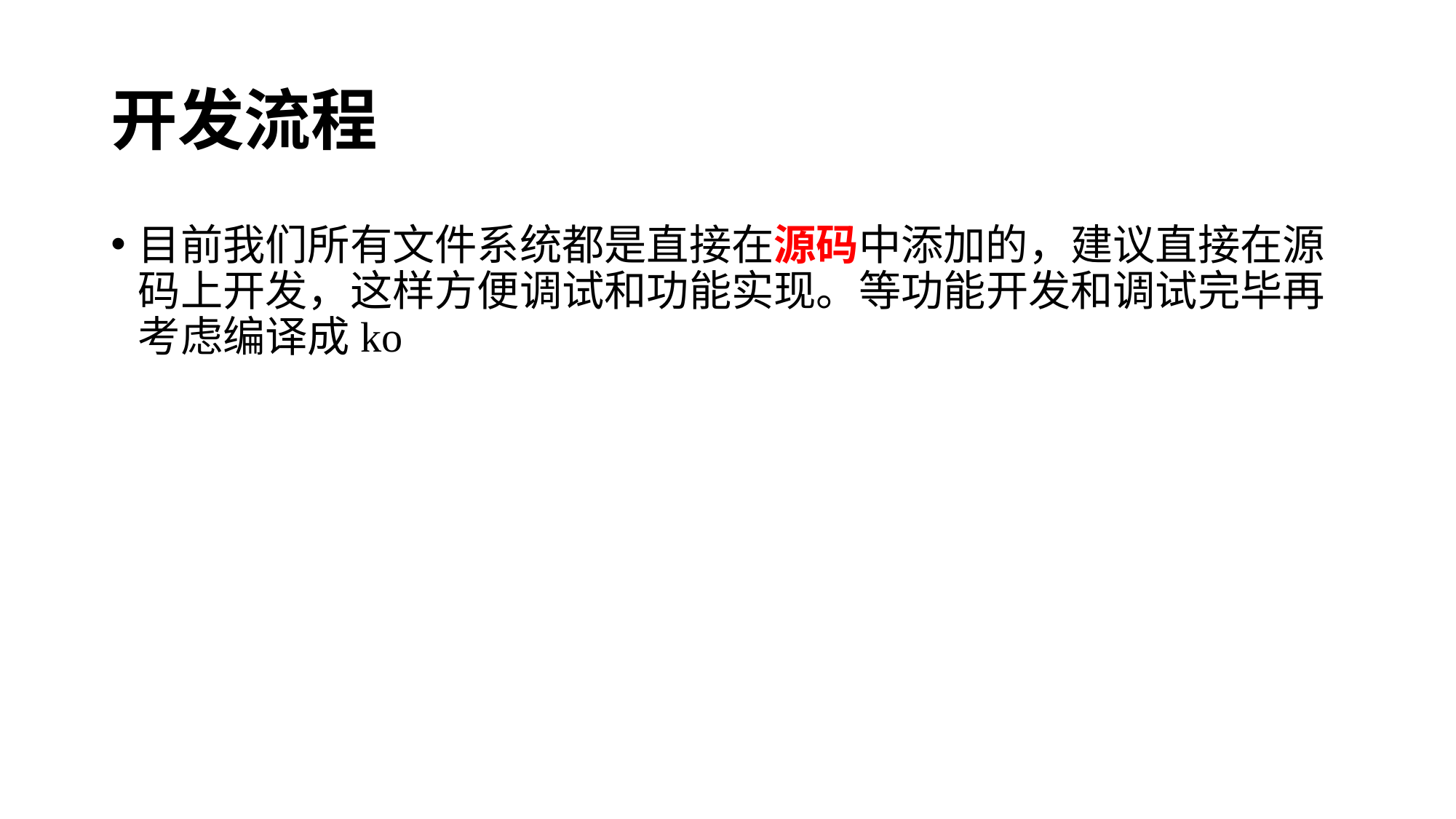

# 开发流程
目前我们所有文件系统都是直接在源码中添加的，建议直接在源码上开发，这样方便调试和功能实现。等功能开发和调试完毕再考虑编译成ko